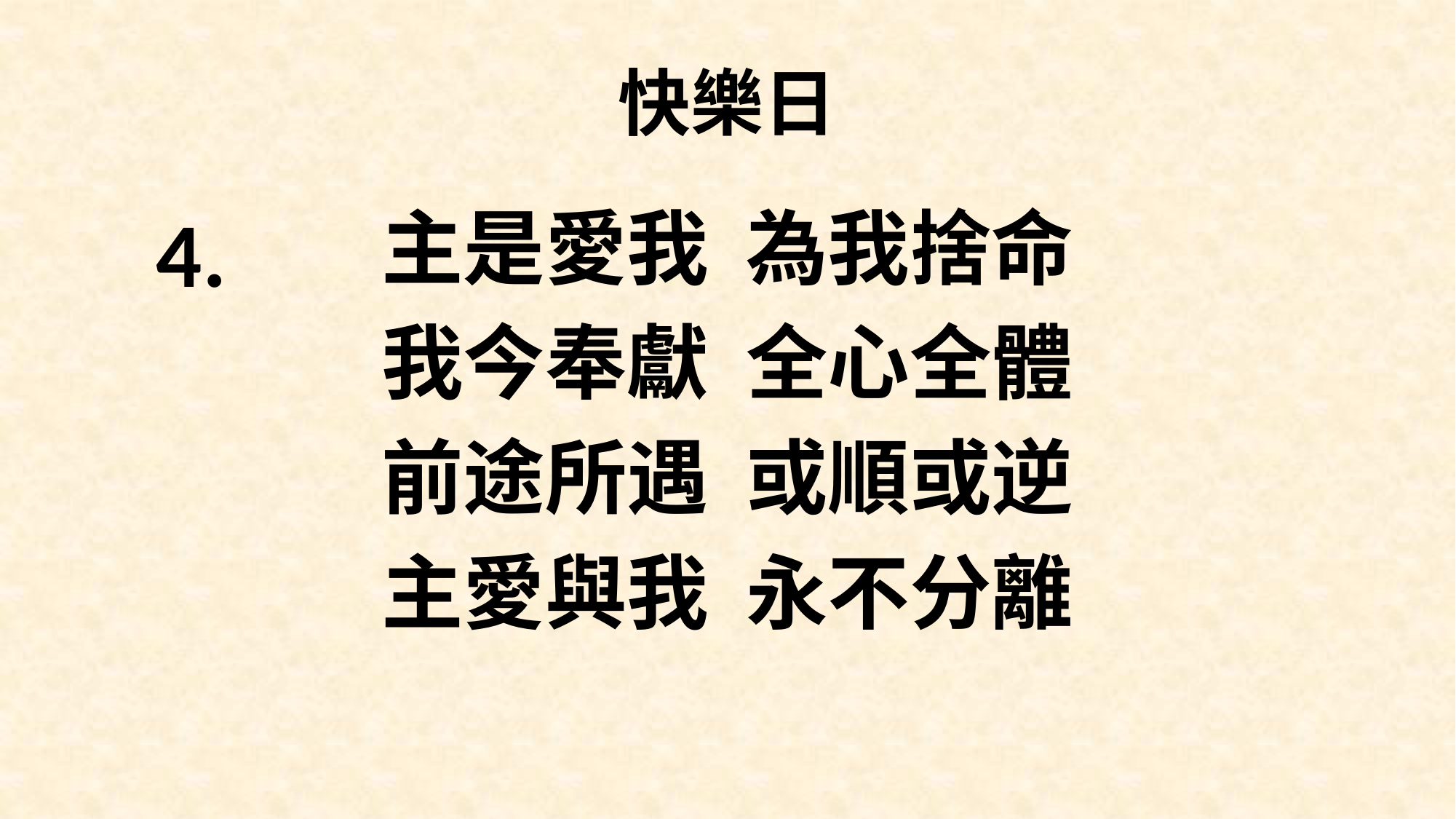

# 快樂日
主是愛我  為我捨命
我今奉獻  全心全體
前途所遇  或順或逆
主愛與我  永不分離
4.